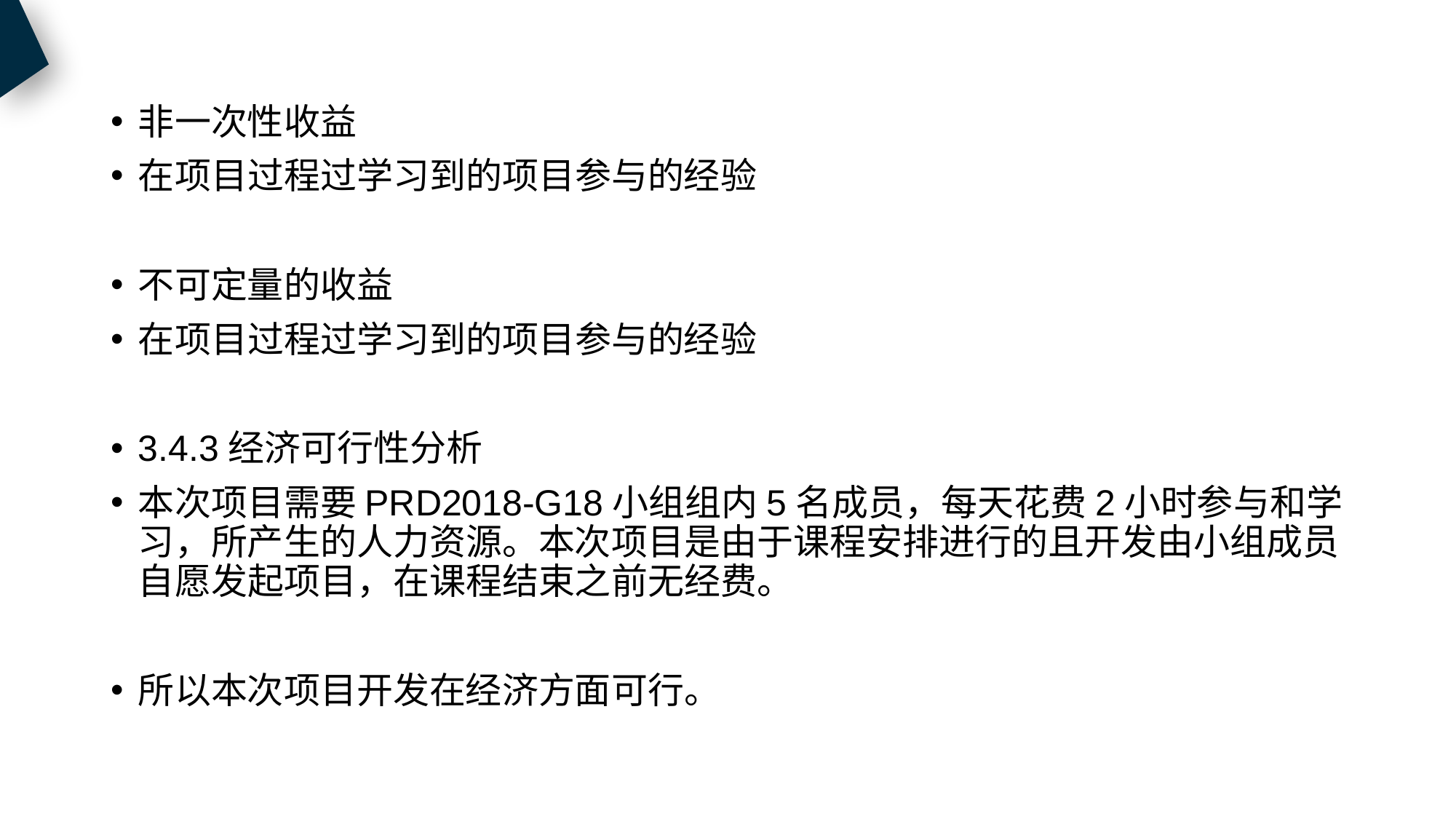

非一次性收益
在项目过程过学习到的项目参与的经验

不可定量的收益
在项目过程过学习到的项目参与的经验

3.4.3经济可行性分析
本次项目需要PRD2018-G18小组组内5名成员，每天花费2小时参与和学习，所产生的人力资源。本次项目是由于课程安排进行的且开发由小组成员自愿发起项目，在课程结束之前无经费。

所以本次项目开发在经济方面可行。